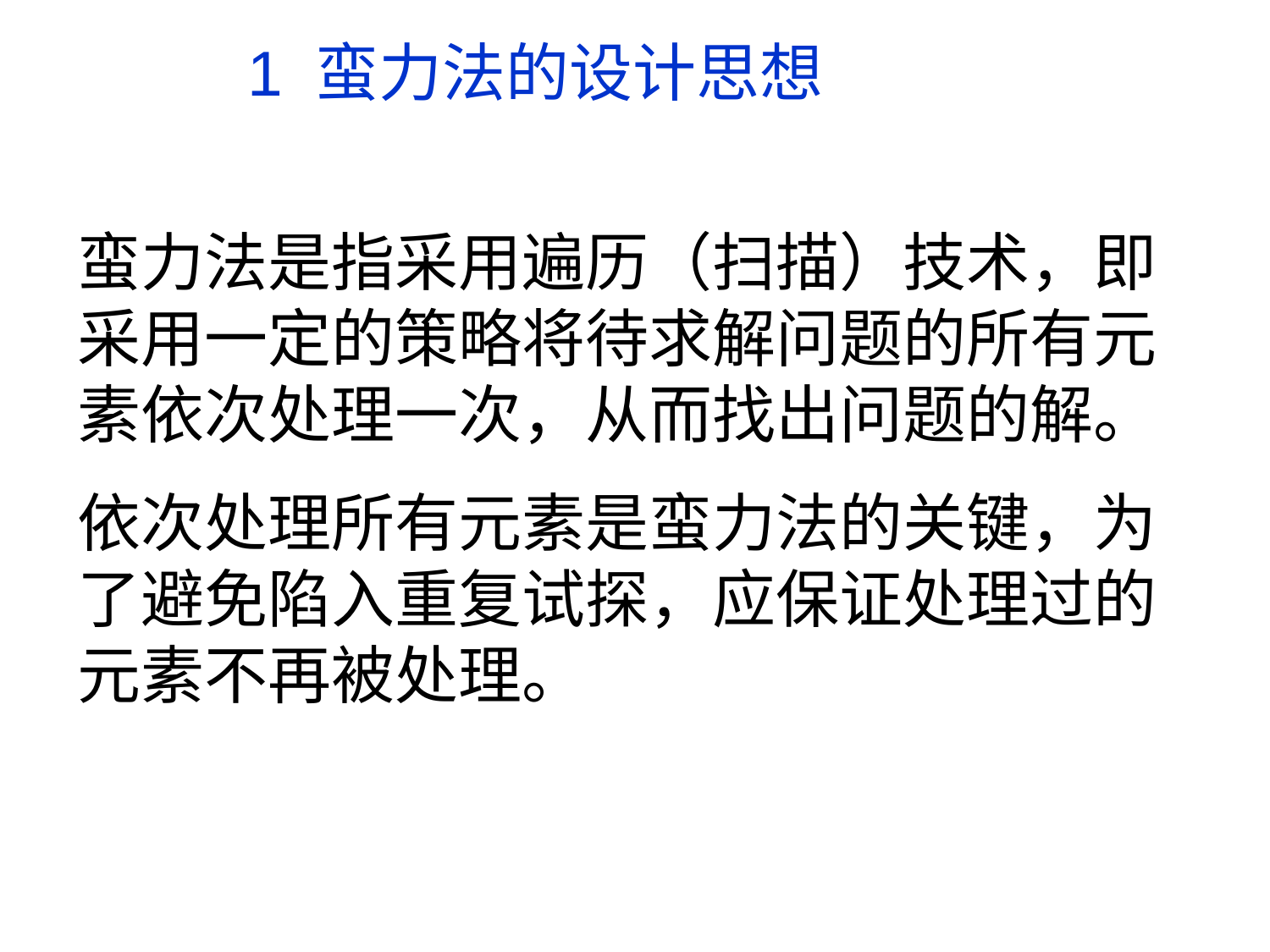

1 蛮力法的设计思想
蛮力法是指采用遍历（扫描）技术，即采用一定的策略将待求解问题的所有元素依次处理一次，从而找出问题的解。
依次处理所有元素是蛮力法的关键，为了避免陷入重复试探，应保证处理过的元素不再被处理。